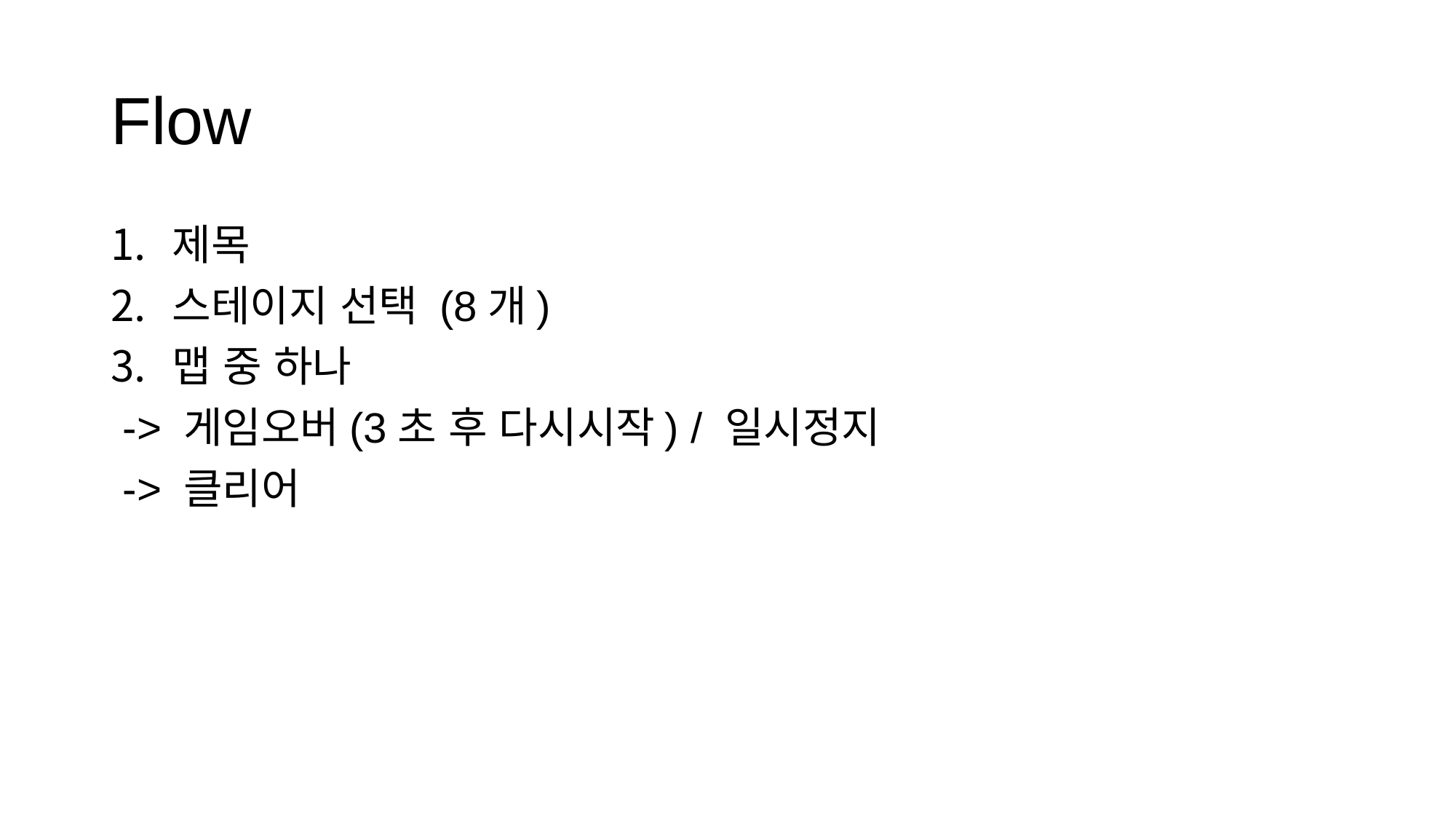

# Flow
제목
스테이지 선택 (8개)
맵 중 하나
 -> 게임오버(3초 후 다시시작) / 일시정지
 -> 클리어